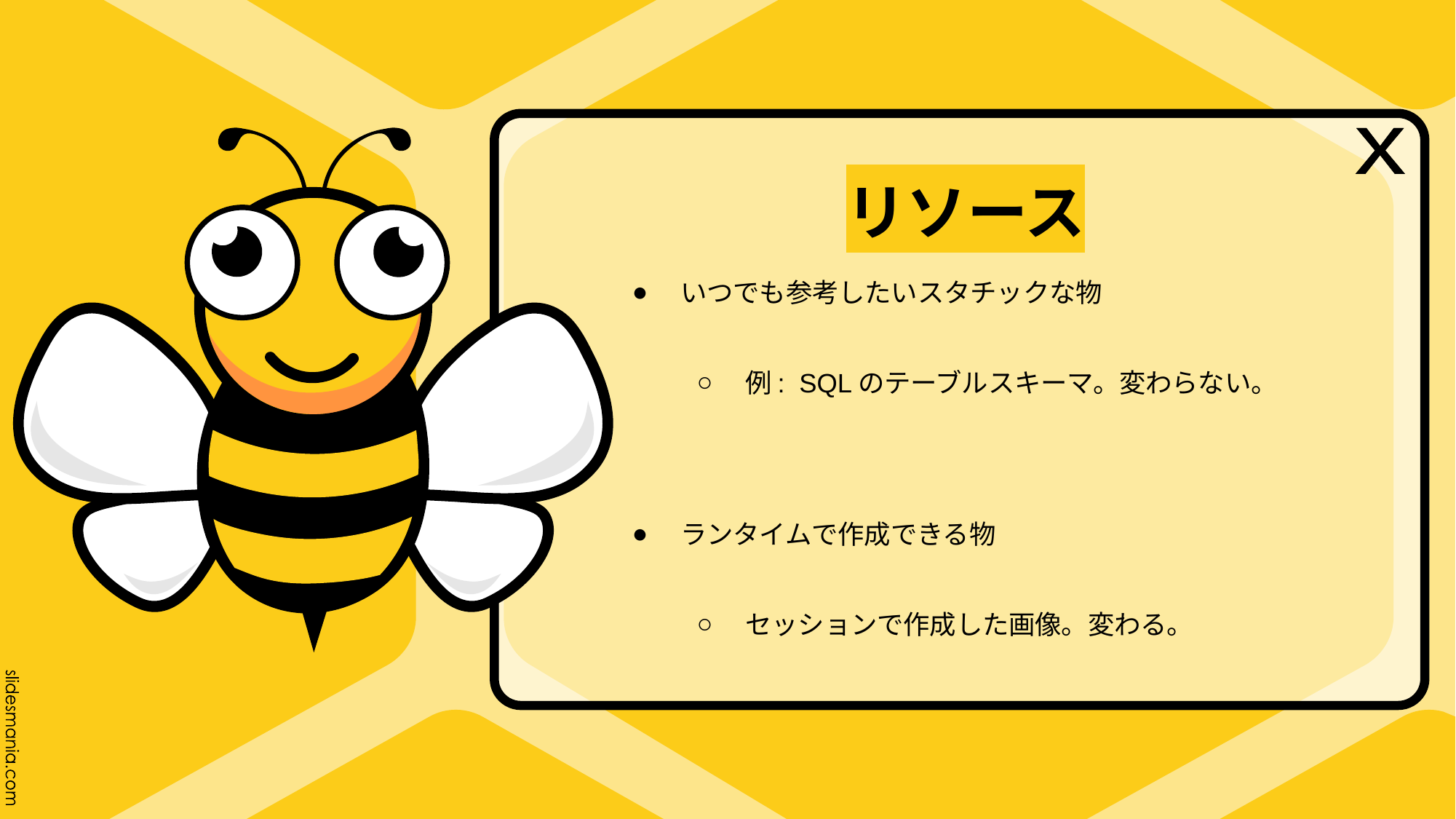

x
# リソース
いつでも参考したいスタチックな物
例:  SQLのテーブルスキーマ。変わらない。

ランタイムで作成できる物
セッションで作成した画像。変わる。